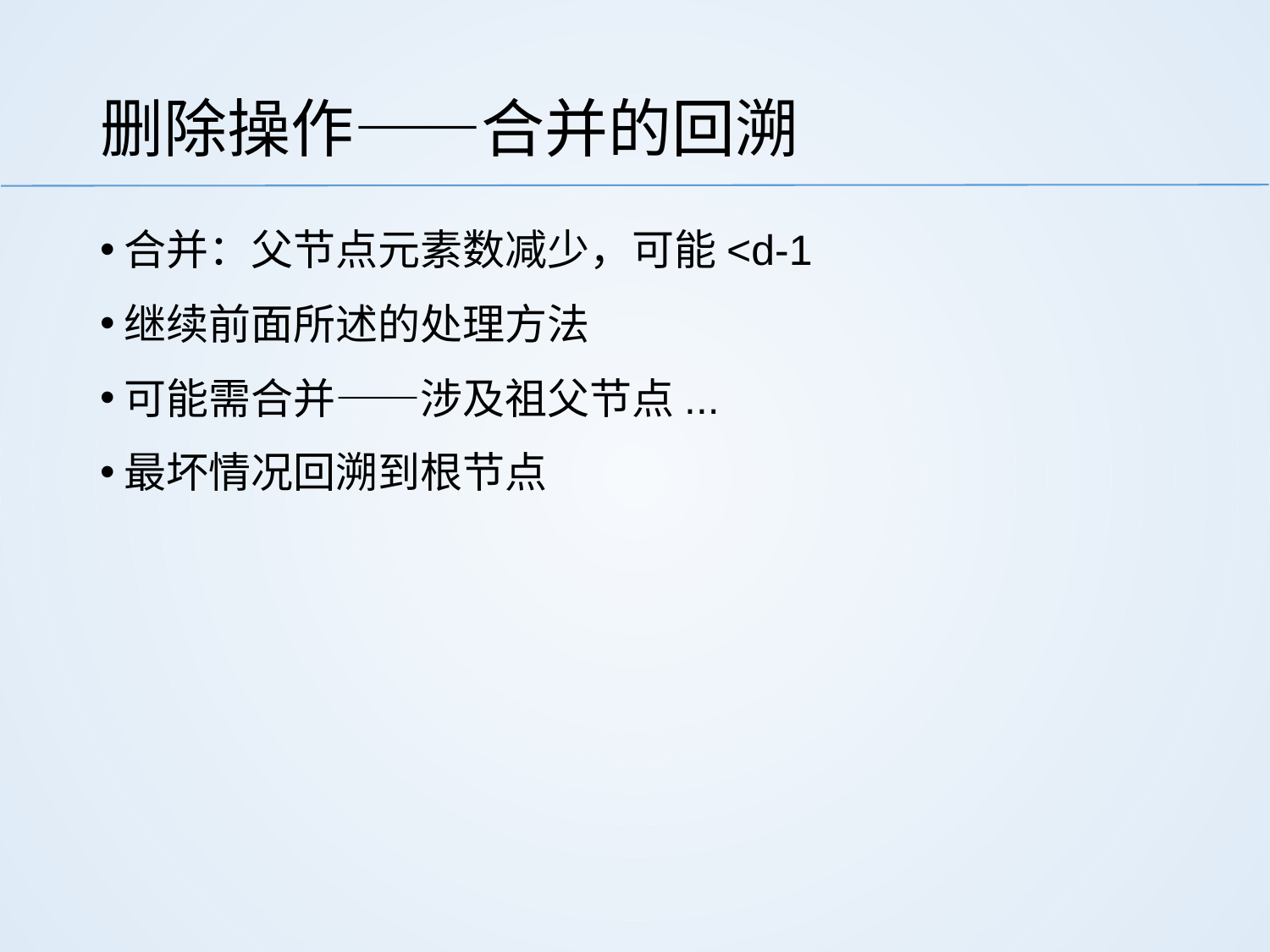

# 删除操作——合并的回溯
合并：父节点元素数减少，可能<d-1
继续前面所述的处理方法
可能需合并——涉及祖父节点...
最坏情况回溯到根节点
113